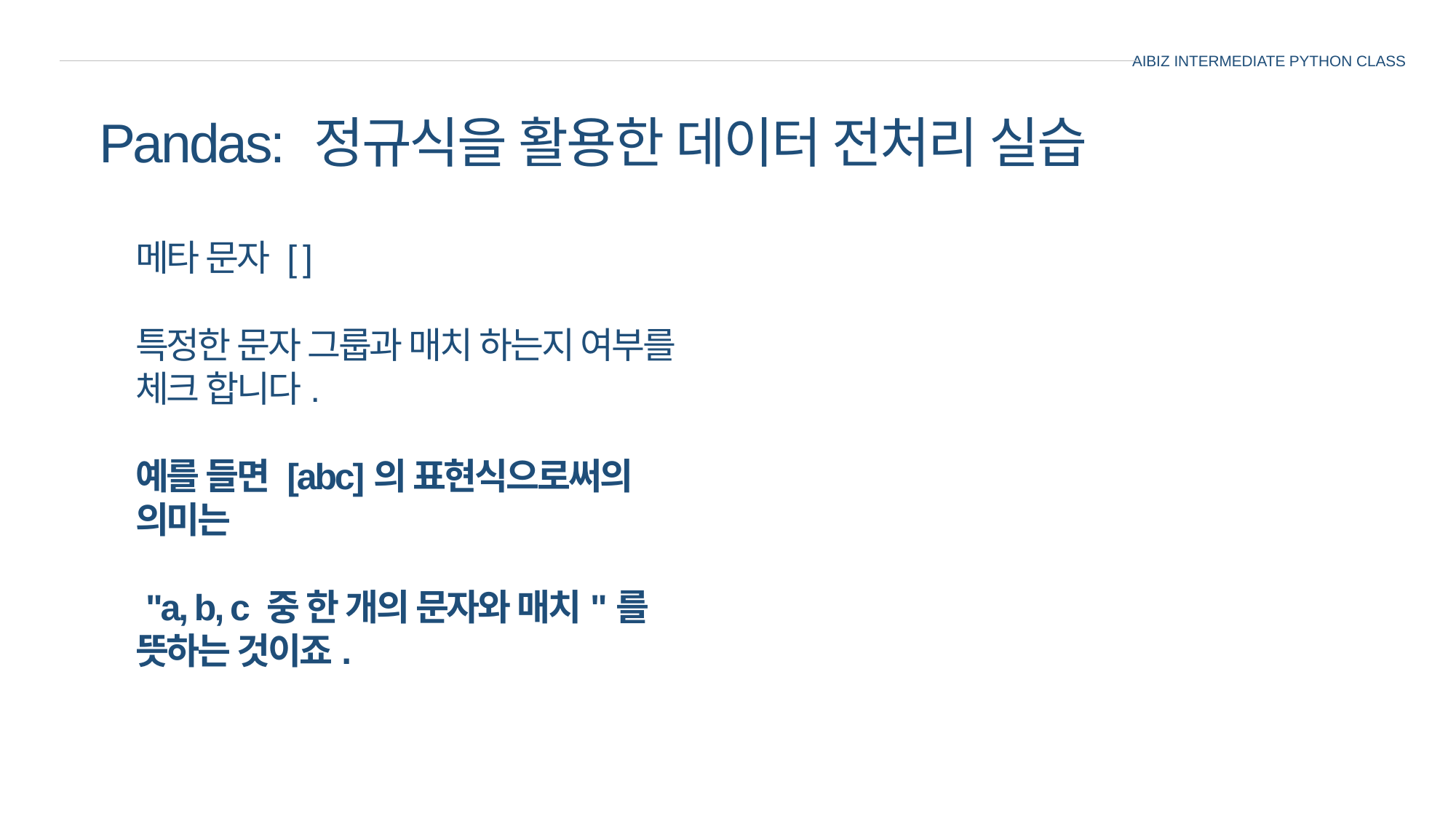

AIBIZ INTERMEDIATE PYTHON CLASS
Pandas: 정규식을 활용한 데이터 전처리 실습

메타 문자 [ ]

특정한 문자 그룹과 매치 하는지 여부를 체크 합니다.

예를 들면 [abc]의 표현식으로써의
의미는

 "a, b, c 중 한 개의 문자와 매치"를 뜻하는 것이죠.